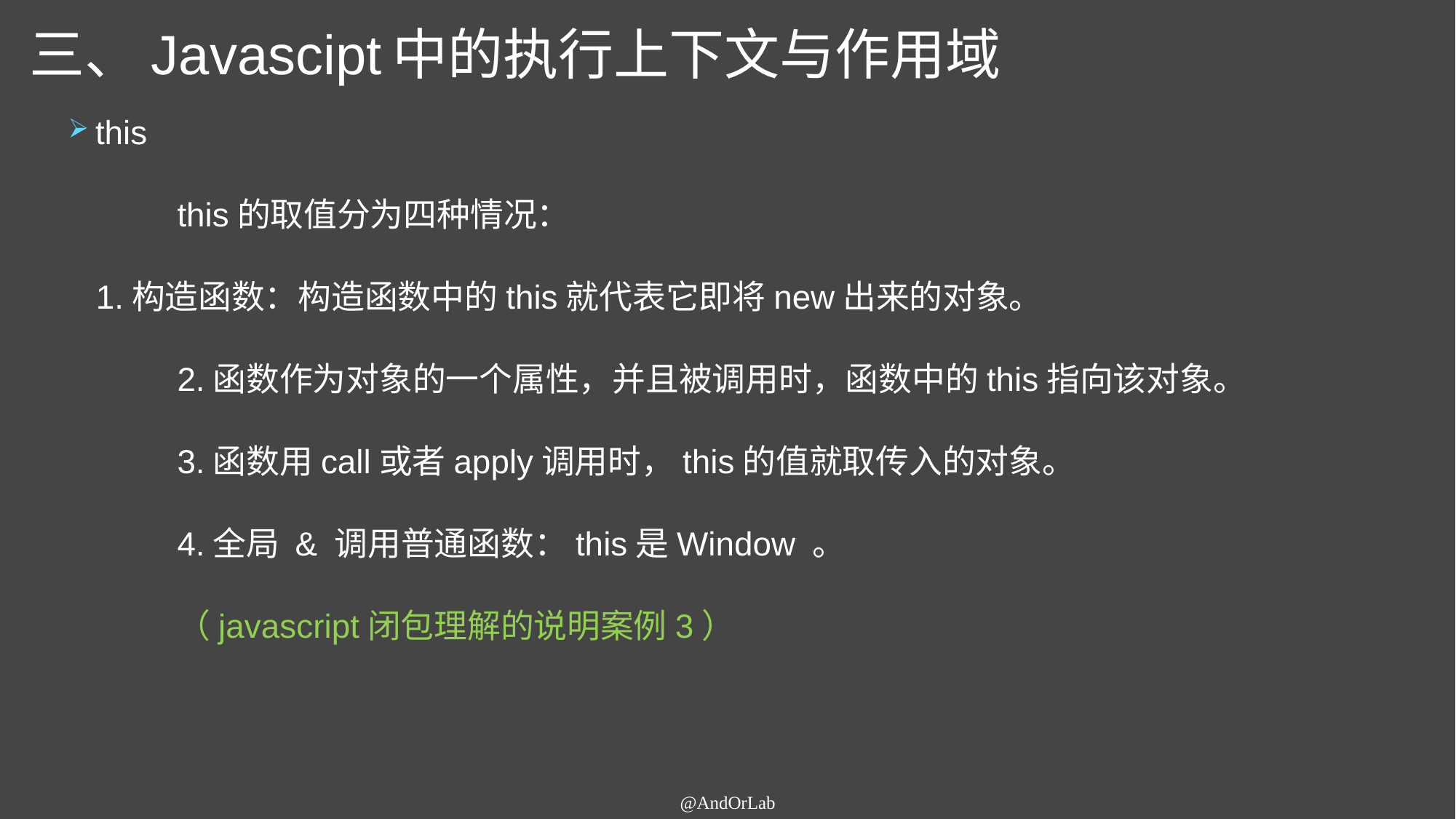

# 三、Javascipt中的执行上下文与作用域
this

	this的取值分为四种情况：

   1.构造函数：构造函数中的this就代表它即将new出来的对象。

	2.函数作为对象的一个属性，并且被调用时，函数中的this指向该对象。

	3.函数用call或者apply调用时，this的值就取传入的对象。

	4.全局 & 调用普通函数：this是Window 。

	（javascript闭包理解的说明案例3）

@AndOrLab